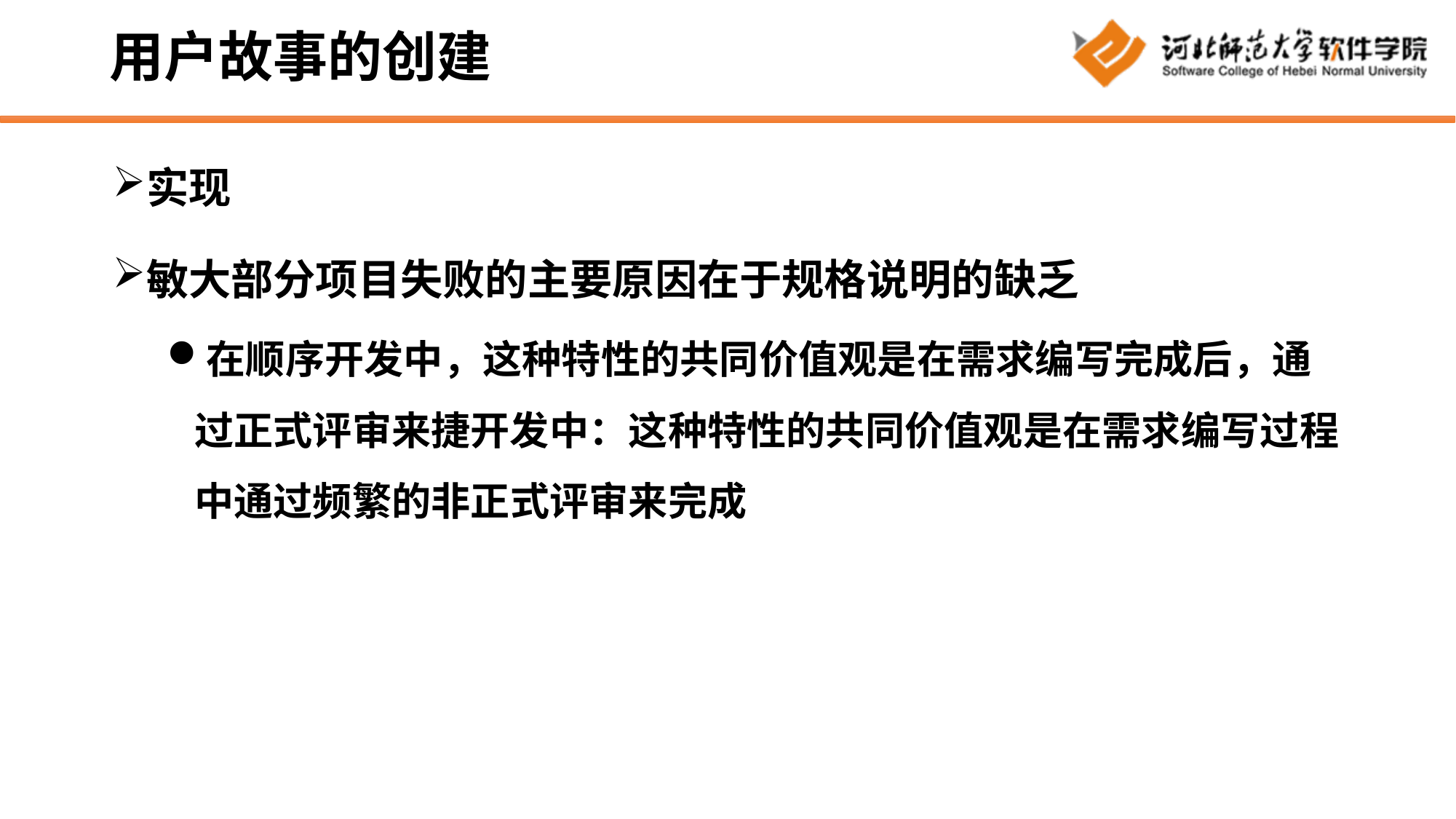

# 用户故事的创建
实现
敏大部分项目失败的主要原因在于规格说明的缺乏
在顺序开发中，这种特性的共同价值观是在需求编写完成后，通过正式评审来捷开发中：这种特性的共同价值观是在需求编写过程中通过频繁的非正式评审来完成